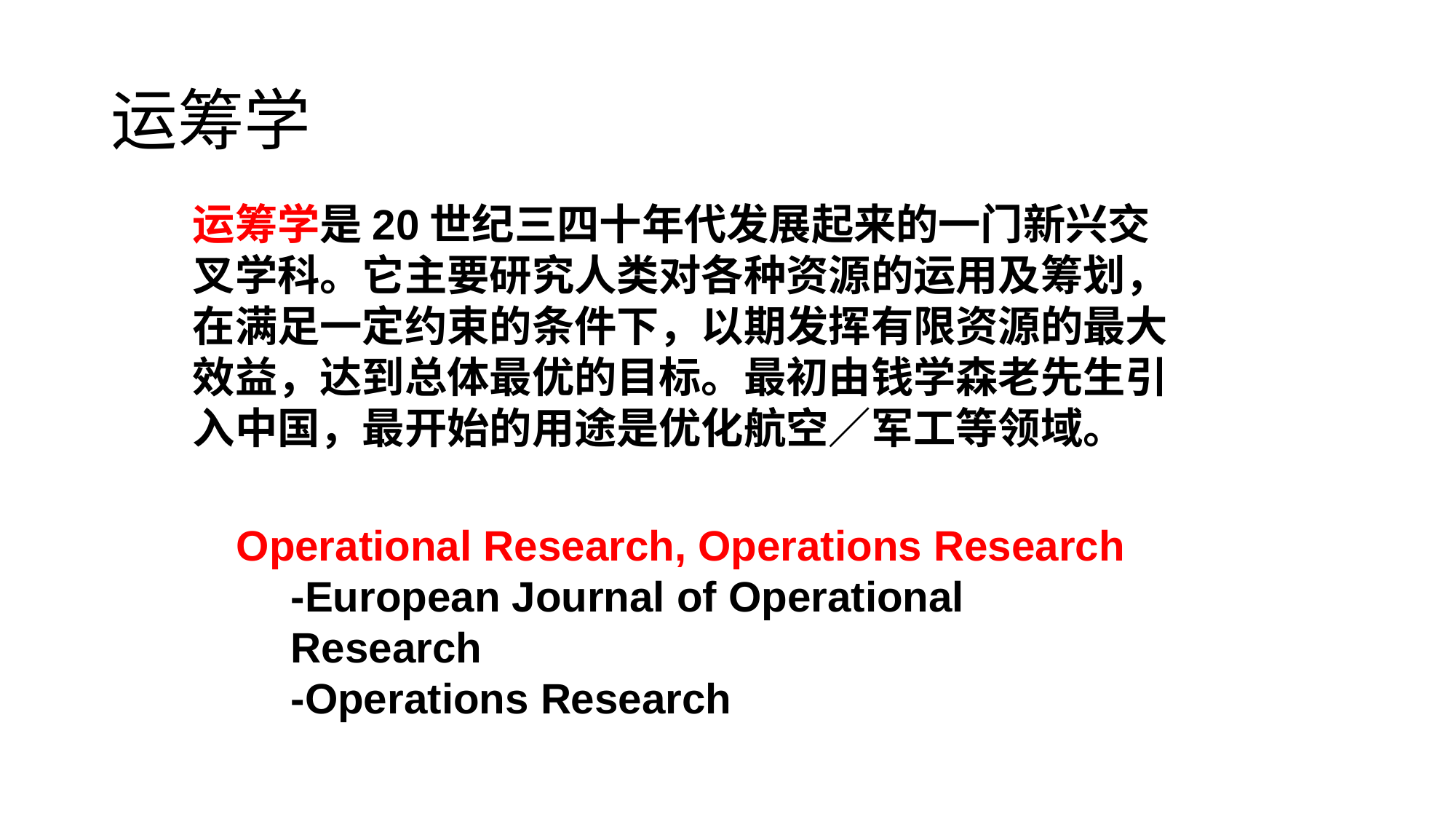

# 运筹学
运筹学是20世纪三四十年代发展起来的一门新兴交叉学科。它主要研究人类对各种资源的运用及筹划，在满足一定约束的条件下，以期发挥有限资源的最大效益，达到总体最优的目标。最初由钱学森老先生引入中国，最开始的用途是优化航空／军工等领域。
Operational Research, Operations Research
-European Journal of Operational Research
-Operations Research